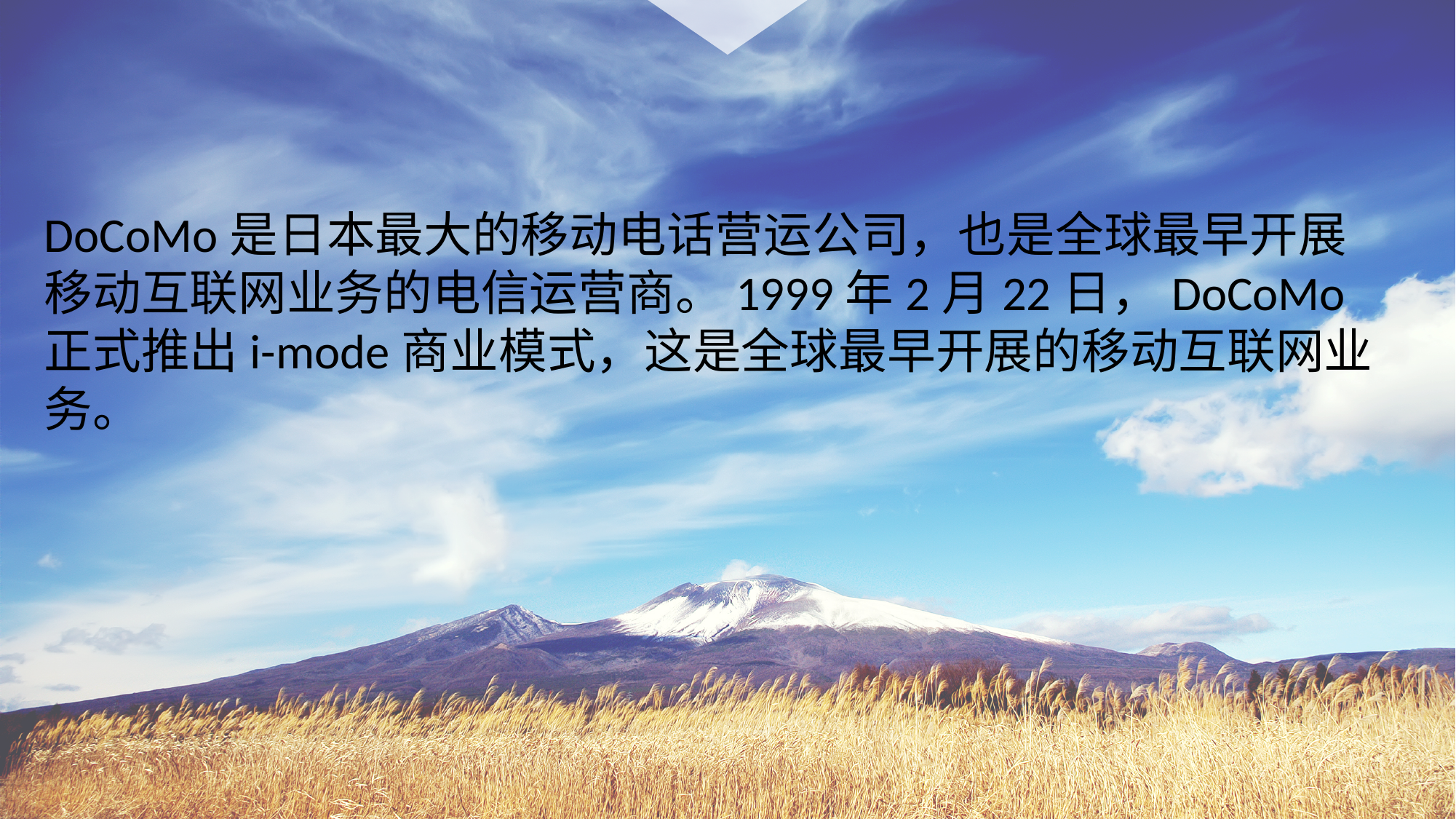

DoCoMo是日本最大的移动电话营运公司，也是全球最早开展移动互联网业务的电信运营商。1999年2月22日，DoCoMo正式推出i-mode商业模式，这是全球最早开展的移动互联网业务。